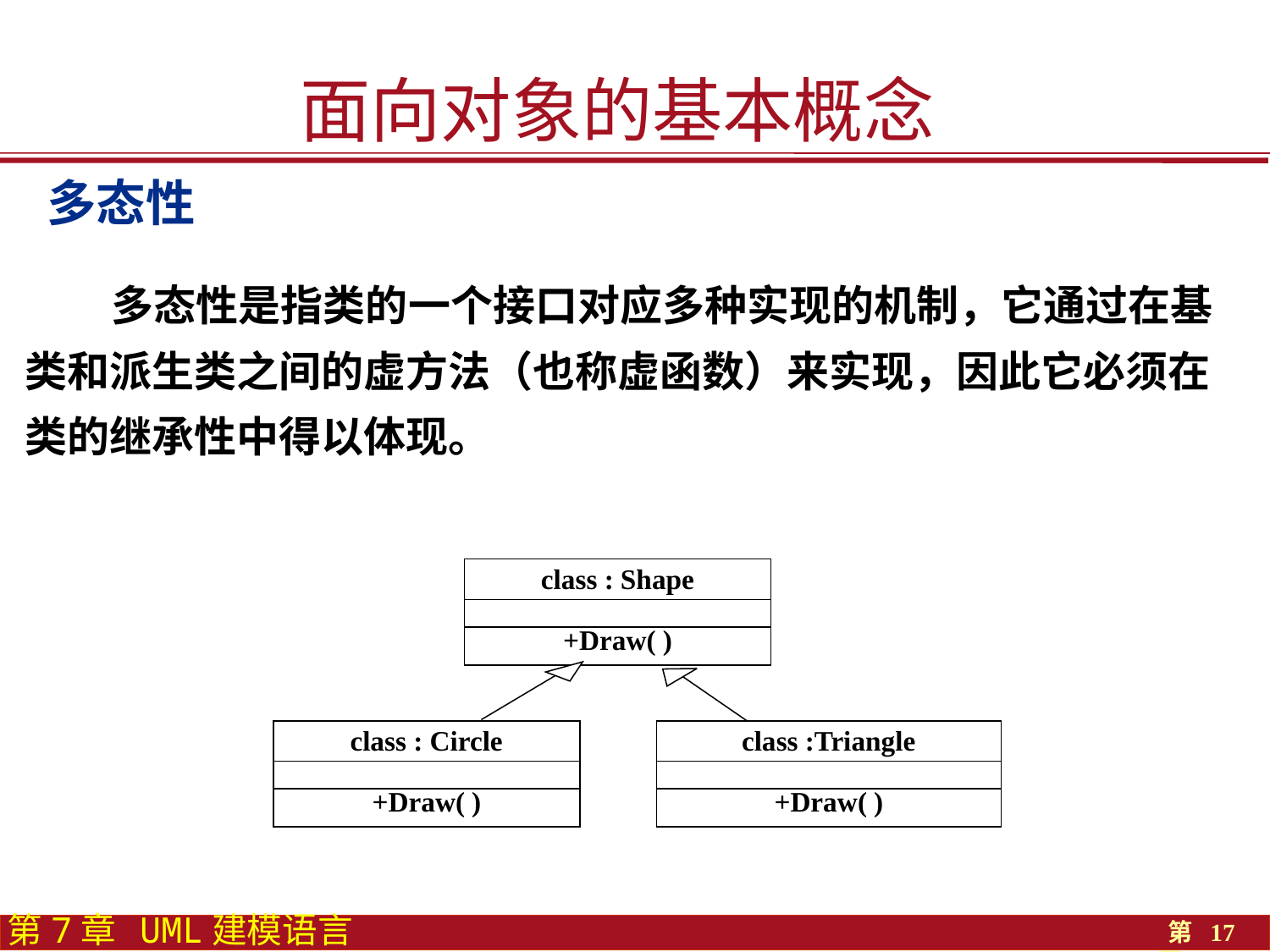

面向对象的基本概念
多态性
        多态性是指类的一个接口对应多种实现的机制，它通过在基类和派生类之间的虚方法（也称虚函数）来实现，因此它必须在类的继承性中得以体现。
class : Shape

+Draw( )

class : Circle

+Draw( )

class :Triangle

+Draw( )